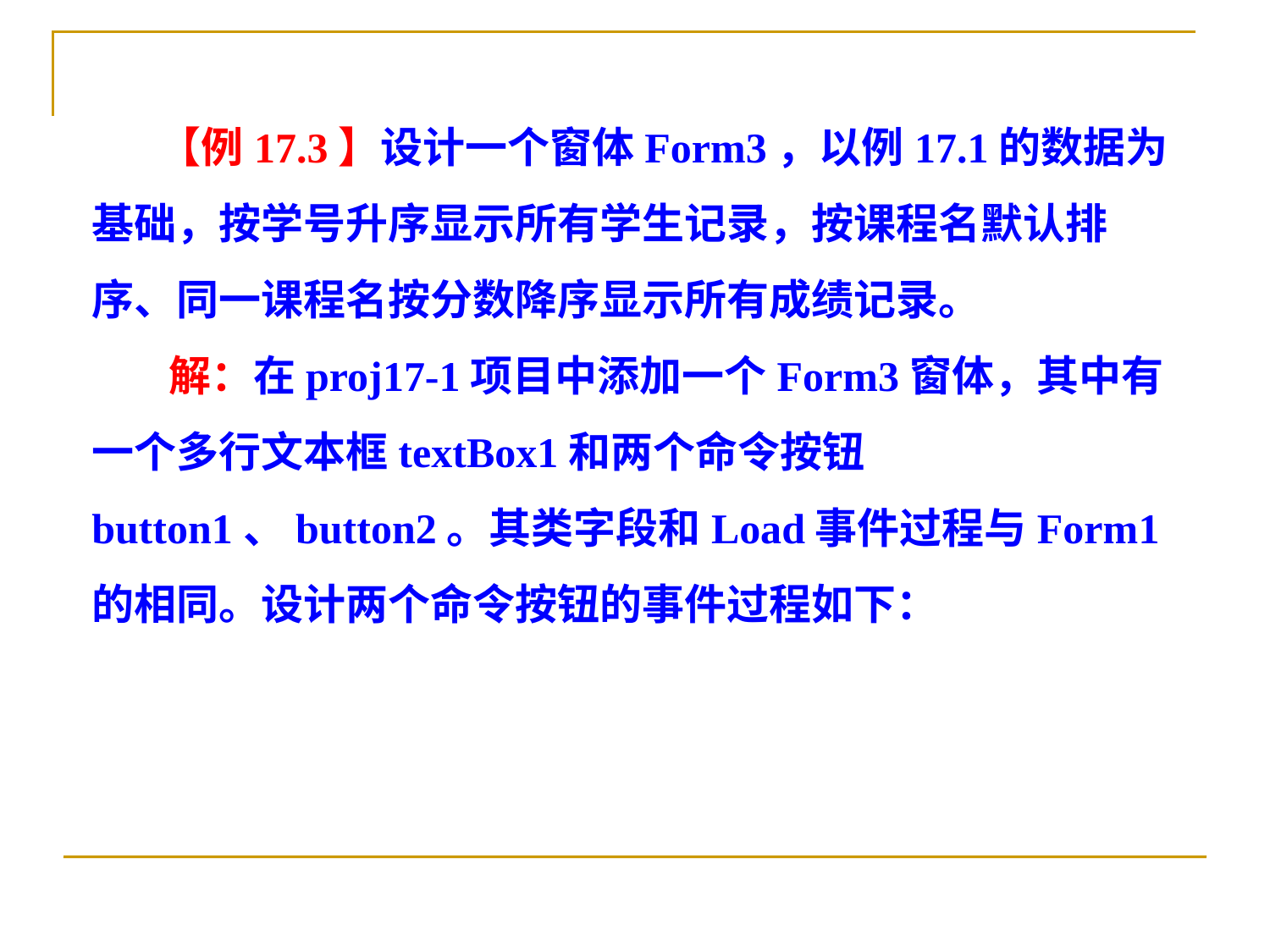

【例17.3】设计一个窗体Form3，以例17.1的数据为基础，按学号升序显示所有学生记录，按课程名默认排序、同一课程名按分数降序显示所有成绩记录。
       解：在proj17-1项目中添加一个Form3窗体，其中有一个多行文本框textBox1和两个命令按钮button1、button2。其类字段和Load事件过程与Form1的相同。设计两个命令按钮的事件过程如下：